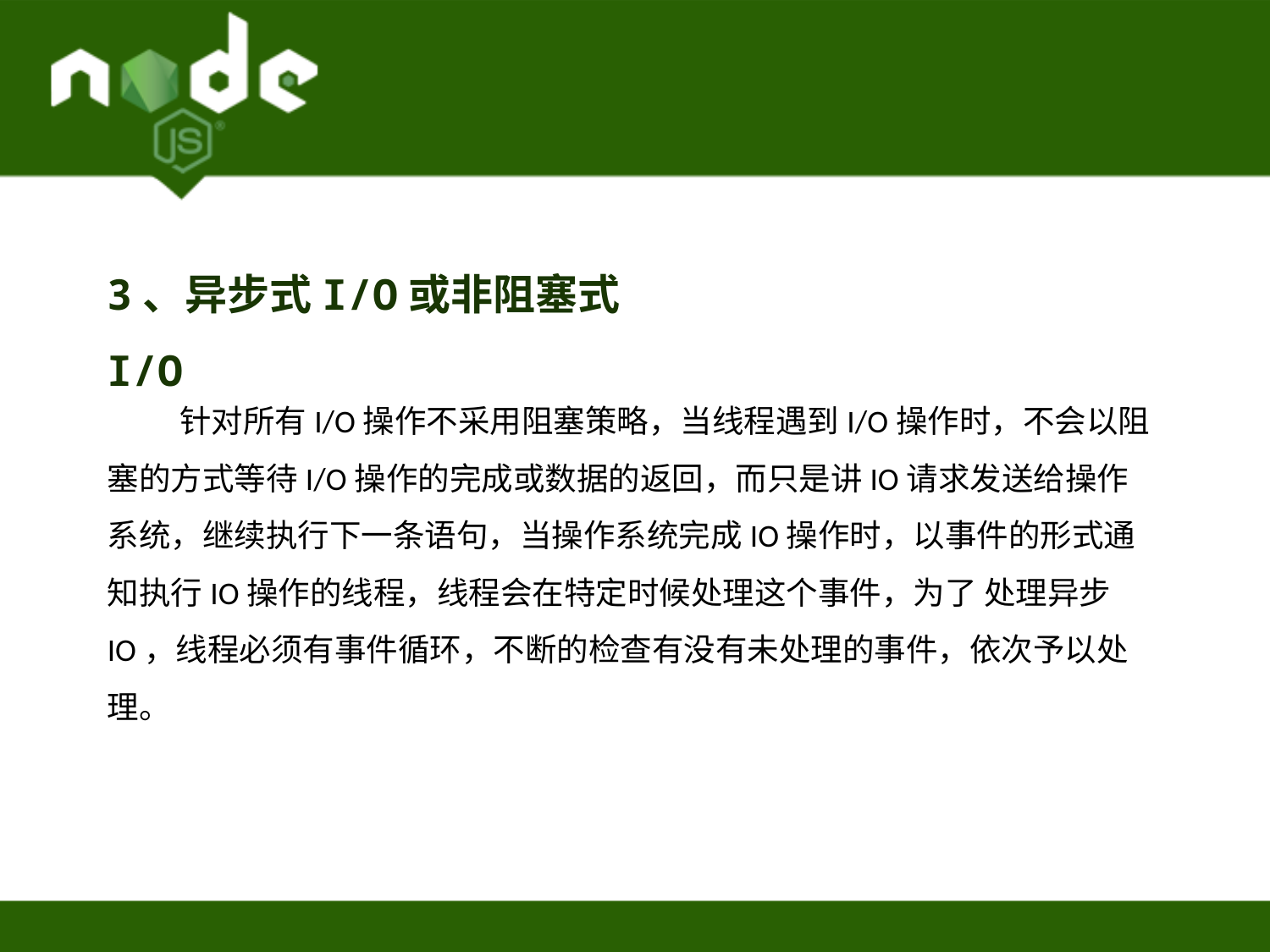

3、异步式I/O或非阻塞式I/O
         针对所有I/O操作不采用阻塞策略，当线程遇到I/O操作时，不会以阻塞的方式等待I/O操作的完成或数据的返回，而只是讲IO请求发送给操作系统，继续执行下一条语句，当操作系统完成IO操作时，以事件的形式通知执行IO操作的线程，线程会在特定时候处理这个事件，为了 处理异步IO，线程必须有事件循环，不断的检查有没有未处理的事件，依次予以处理。